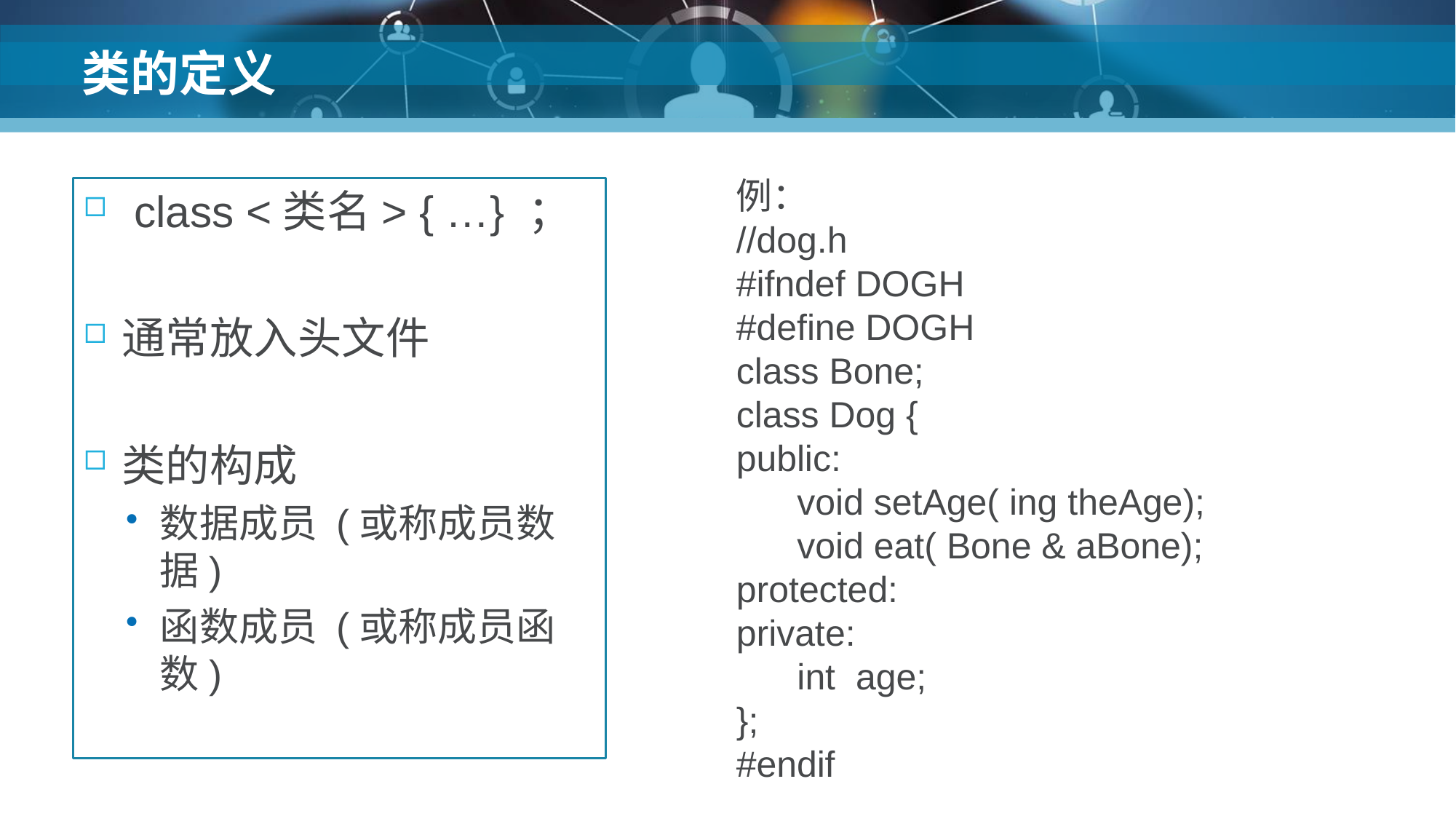

# 类的定义
例：
//dog.h
#ifndef DOGH
#define DOGH
class Bone;
class Dog {
public:
      void setAge( ing theAge);
      void eat( Bone & aBone);
protected:
private:
      int  age;
};
#endif
 class <类名> { …} ；

通常放入头文件

类的构成
数据成员 (或称成员数据)
函数成员 (或称成员函数)